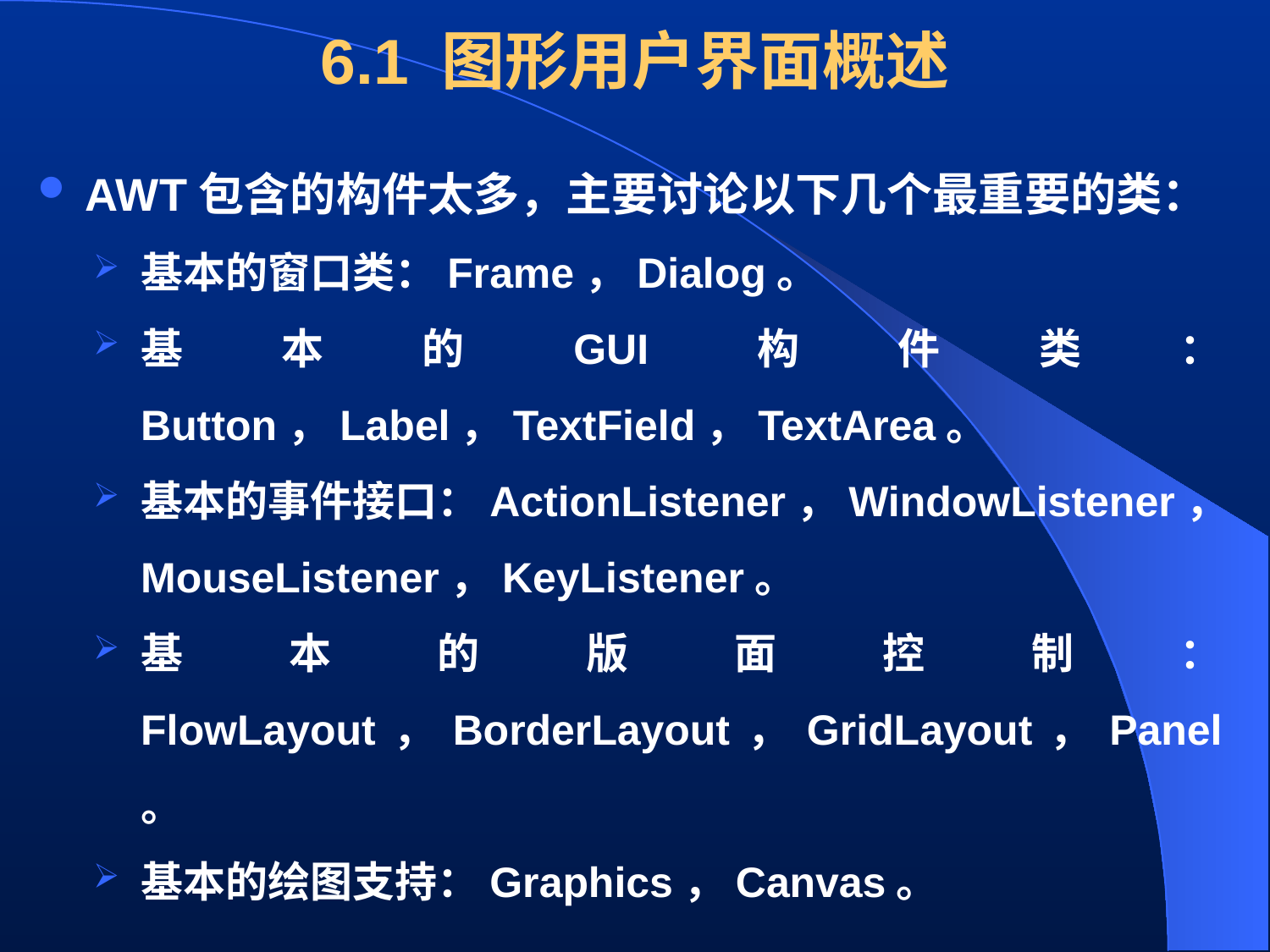

# 6.1 图形用户界面概述
AWT包含的构件太多，主要讨论以下几个最重要的类：
基本的窗口类：Frame，Dialog。
基本的GUI构件类：Button，Label，TextField，TextArea。
基本的事件接口：ActionListener，WindowListener，MouseListener，KeyListener。
基本的版面控制：FlowLayout，BorderLayout，GridLayout，Panel。
基本的绘图支持：Graphics，Canvas。